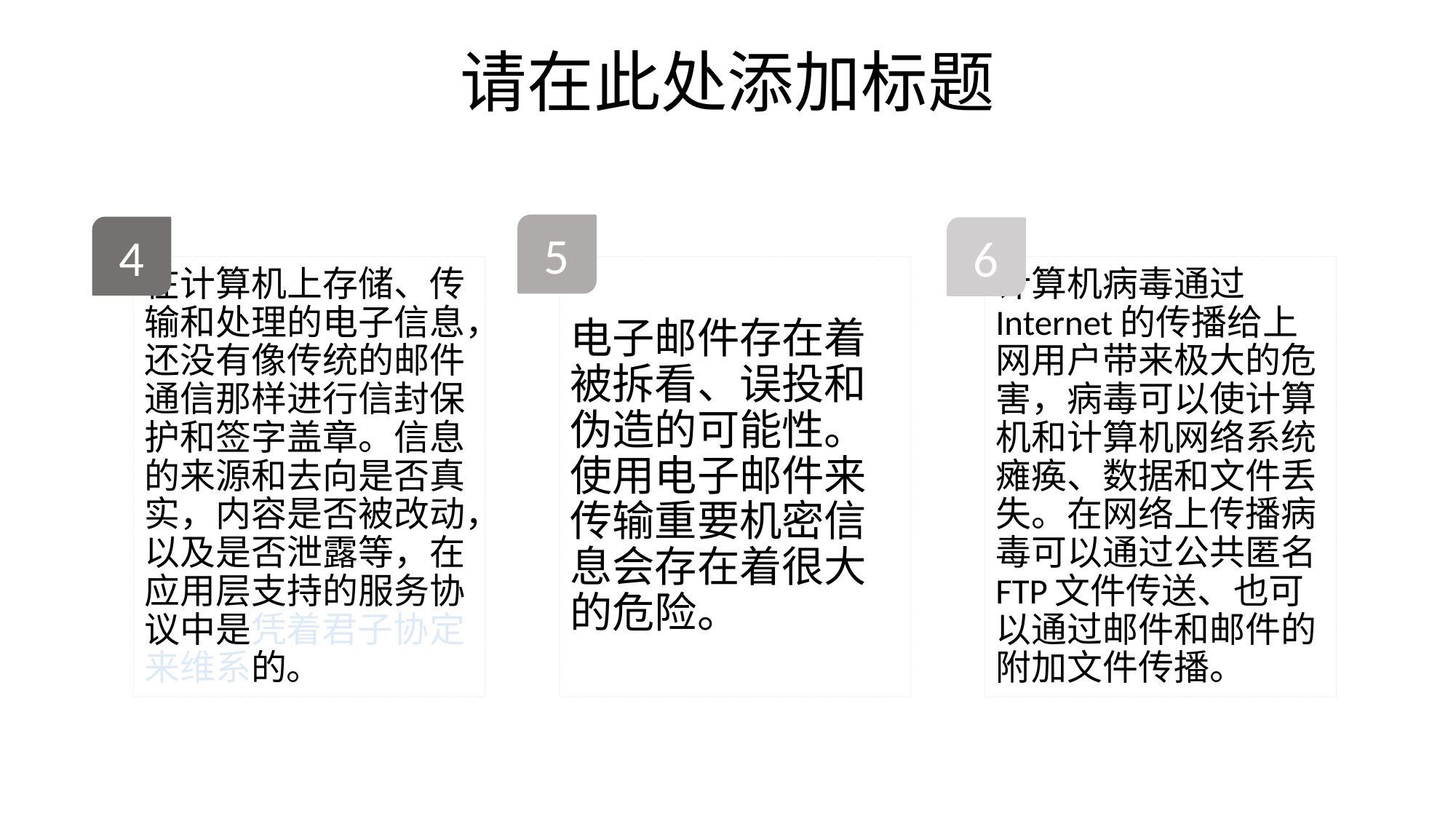

请在此处添加标题
5
4
6
在计算机上存储、传输和处理的电子信息，还没有像传统的邮件通信那样进行信封保护和签字盖章。信息的来源和去向是否真实，内容是否被改动，以及是否泄露等，在应用层支持的服务协议中是凭着君子协定来维系的。
电子邮件存在着被拆看、误投和伪造的可能性。使用电子邮件来传输重要机密信息会存在着很大的危险。
计算机病毒通过Internet的传播给上网用户带来极大的危害，病毒可以使计算机和计算机网络系统瘫痪、数据和文件丢失。在网络上传播病毒可以通过公共匿名FTP文件传送、也可以通过邮件和邮件的附加文件传播。